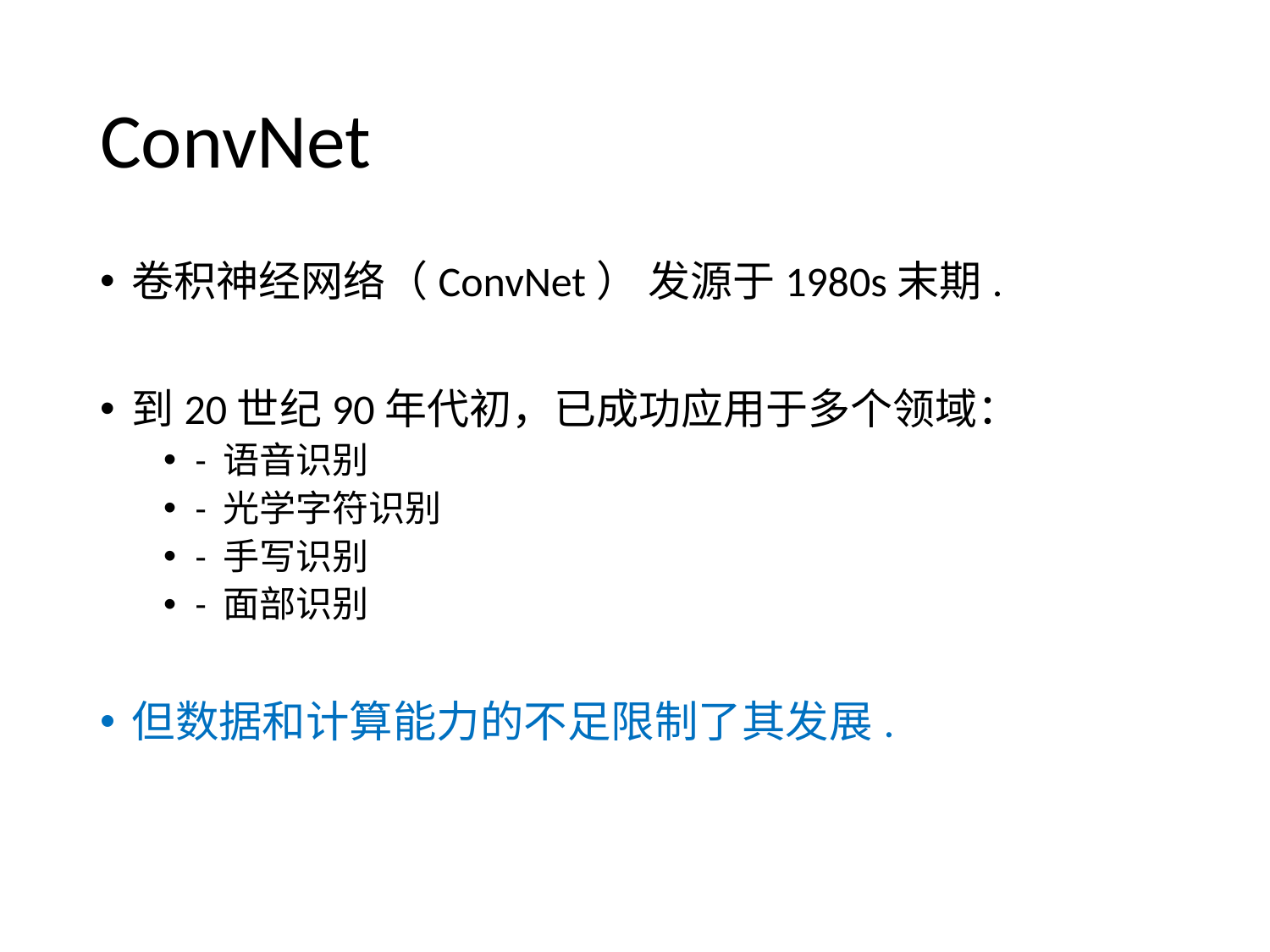

# ConvNet
卷积神经网络（ConvNet） 发源于1980s末期.

到20世纪90年代初，已成功应用于多个领域：
- 语音识别
- 光学字符识别
- 手写识别
- 面部识别

但数据和计算能力的不足限制了其发展.